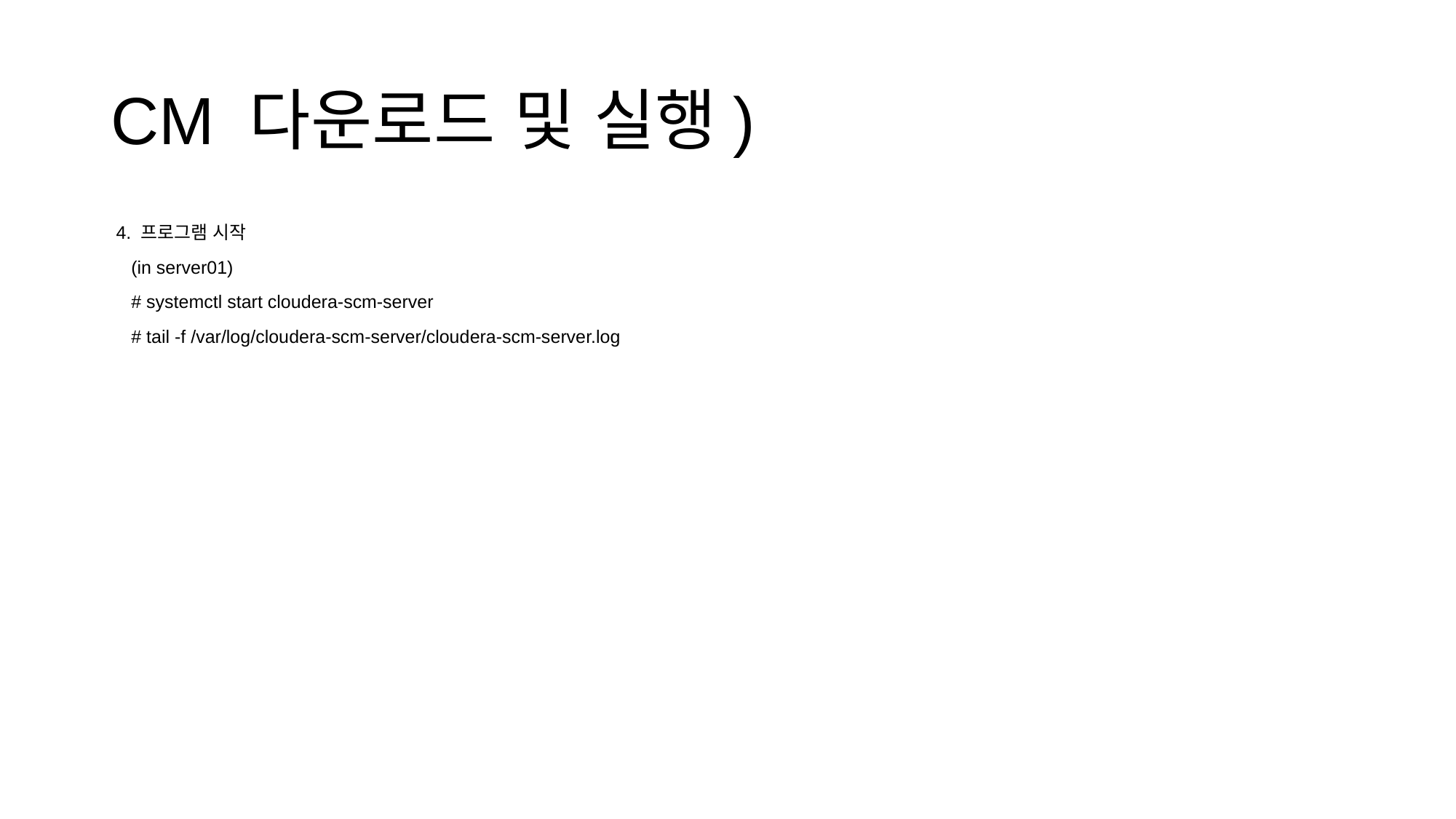

# CM 다운로드 및 실행)
 4. 프로그램 시작
    (in server01)
    # systemctl start cloudera-scm-server
    # tail -f /var/log/cloudera-scm-server/cloudera-scm-server.log